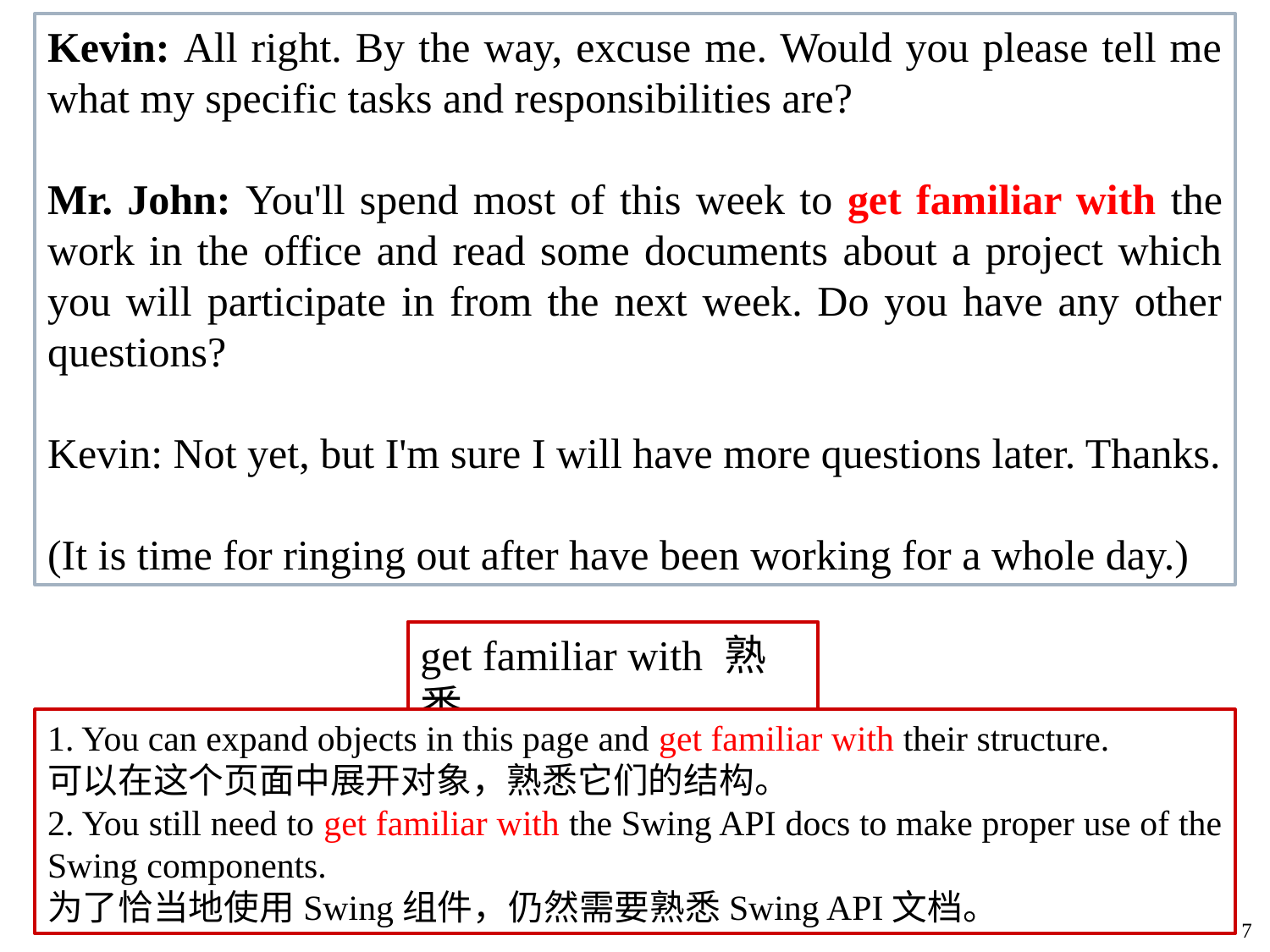

Kevin: All right. By the way, excuse me. Would you please tell me what my specific tasks and responsibilities are?

Mr. John: You'll spend most of this week to get familiar with the work in the office and read some documents about a project which you will participate in from the next week. Do you have any other questions?

Kevin: Not yet, but I'm sure I will have more questions later. Thanks.

(It is time for ringing out after have been working for a whole day.)
get familiar with 熟悉
1. You can expand objects in this page and get familiar with their structure.
可以在这个页面中展开对象，熟悉它们的结构。
2. You still need to get familiar with the Swing API docs to make proper use of the Swing components.
为了恰当地使用Swing组件，仍然需要熟悉Swing API文档。
7